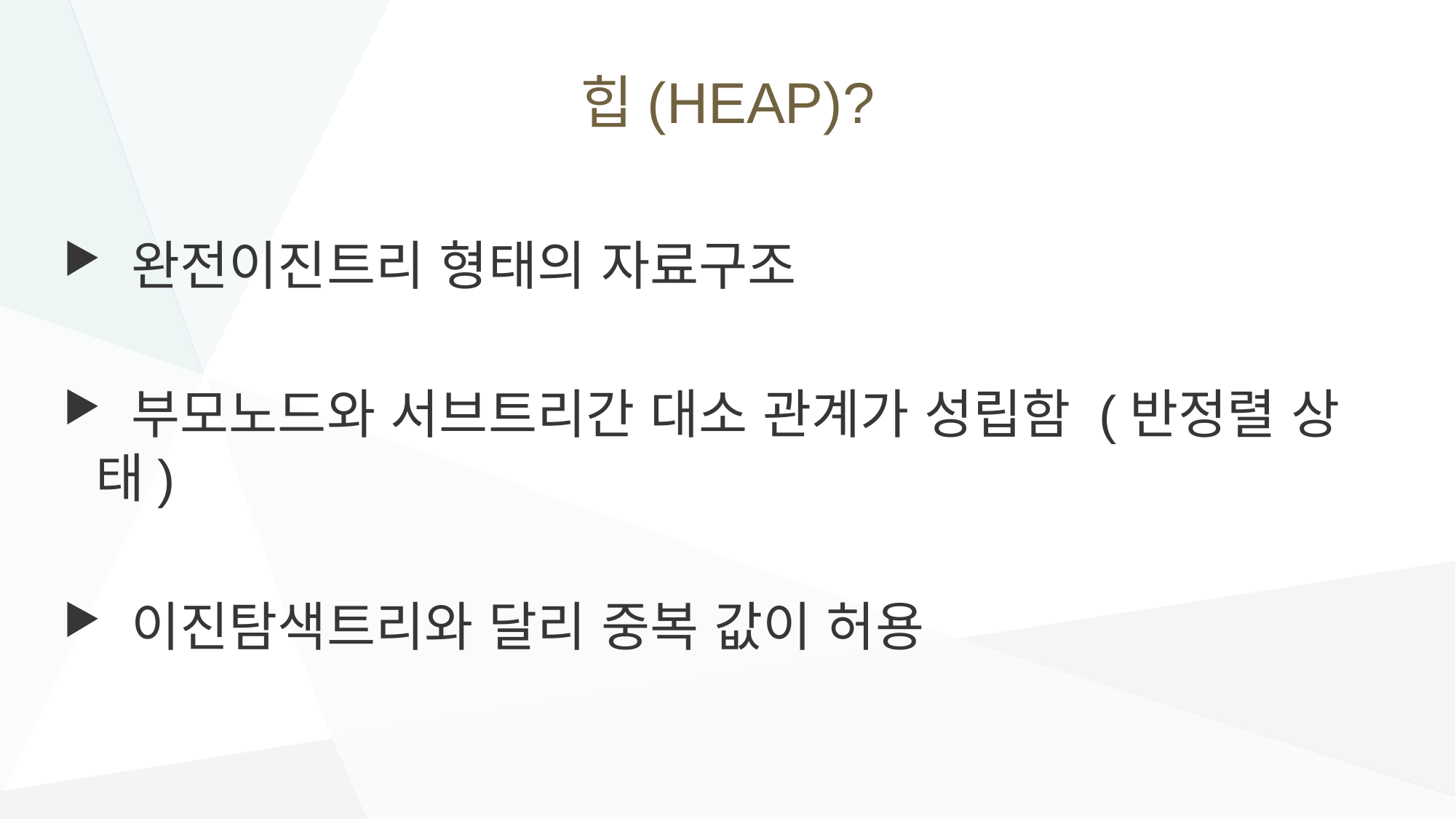

# 힙(HEAP)?
 완전이진트리 형태의 자료구조

 부모노드와 서브트리간 대소 관계가 성립함 (반정렬 상태)

 이진탐색트리와 달리 중복 값이 허용